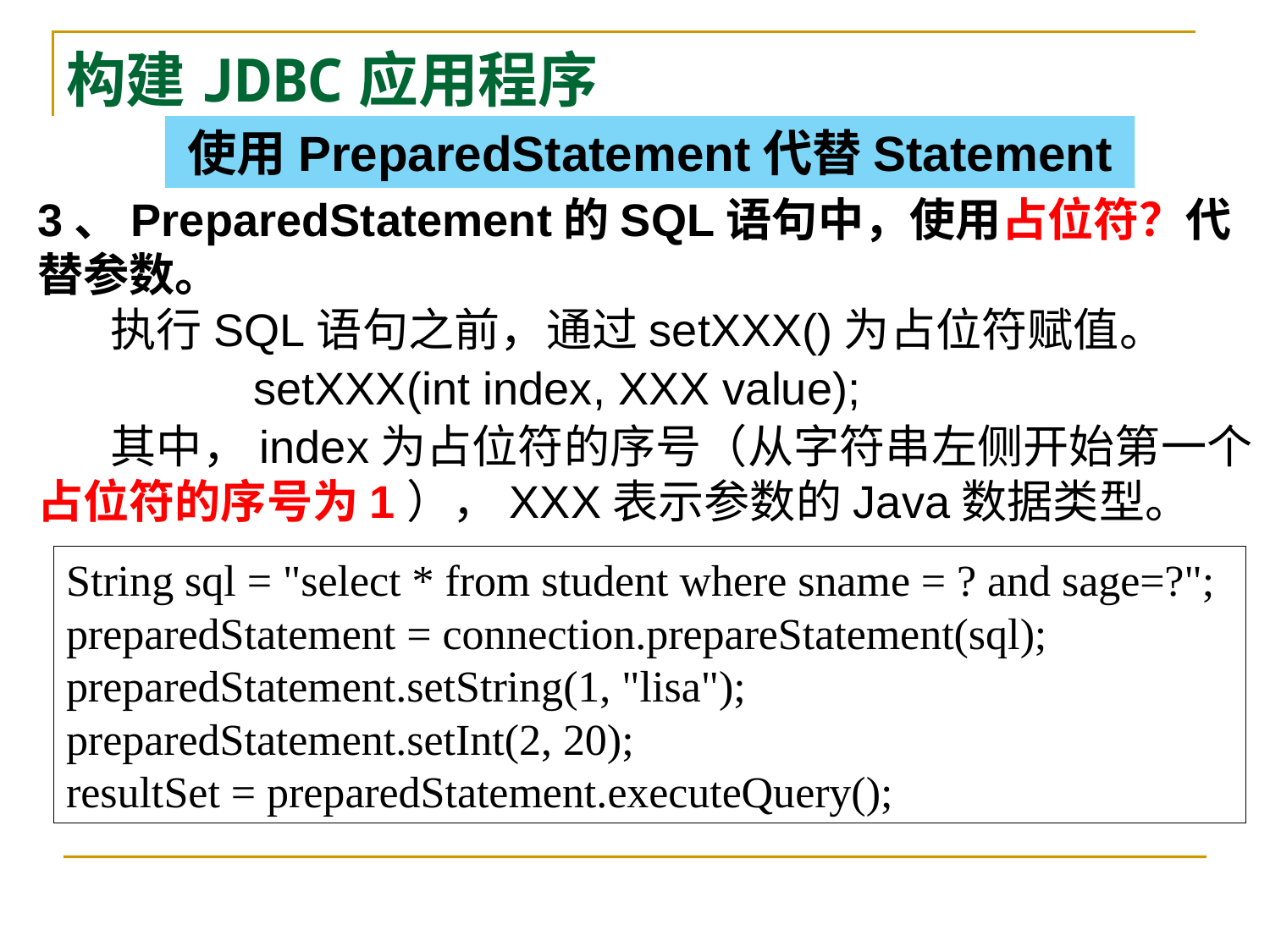

# 构建JDBC应用程序
使用PreparedStatement代替Statement

3、PreparedStatement的SQL语句中，使用占位符？代替参数。
      执行SQL语句之前，通过setXXX()为占位符赋值。
	       setXXX(int index, XXX value);
      其中，index为占位符的序号（从字符串左侧开始第一个占位符的序号为1），XXX表示参数的Java数据类型。

String sql = "select * from student where sname = ? and sage=?";
preparedStatement = connection.prepareStatement(sql);
preparedStatement.setString(1, "lisa");
preparedStatement.setInt(2, 20);
resultSet = preparedStatement.executeQuery();